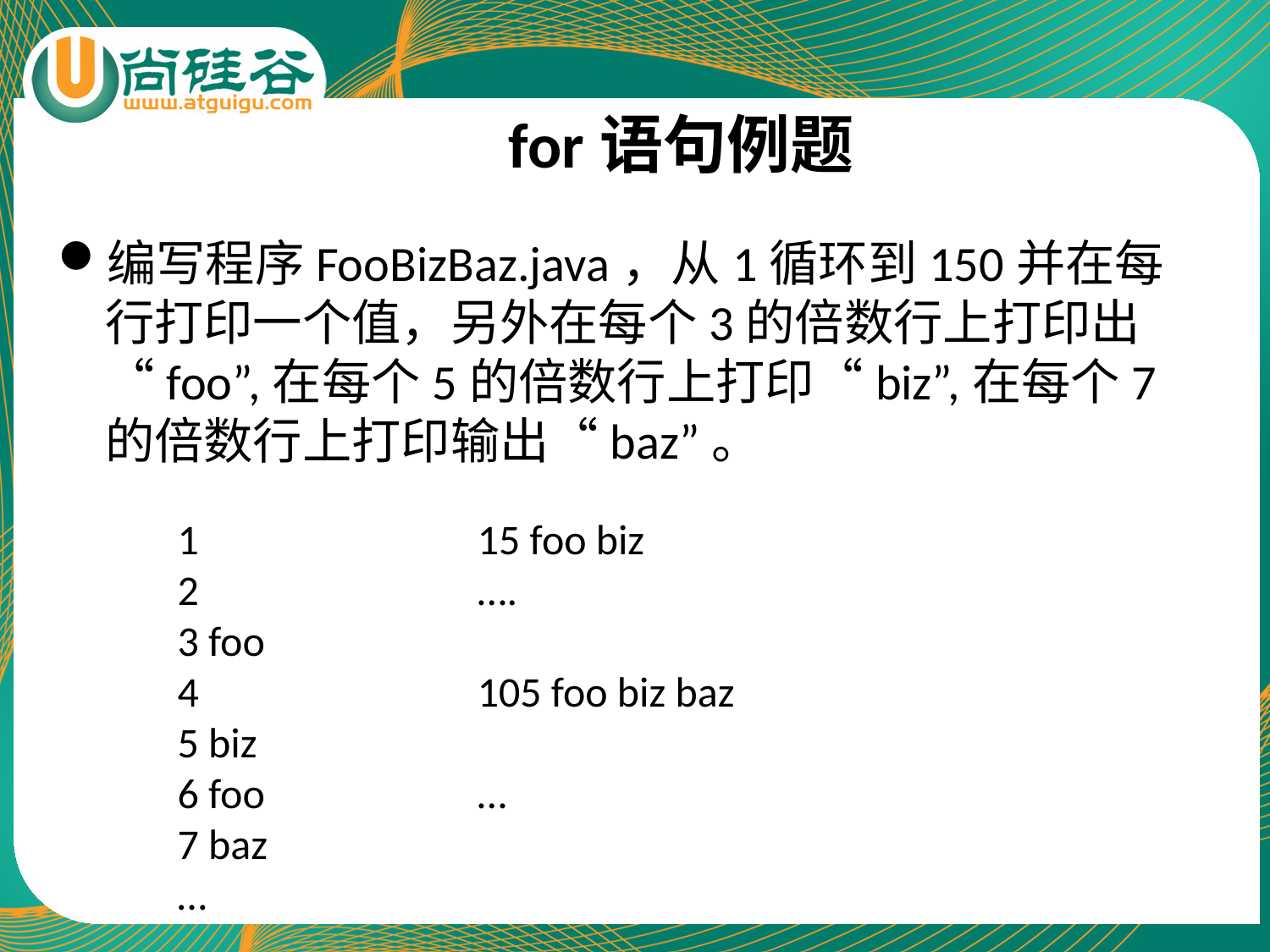

# for语句例题
编写程序FooBizBaz.java，从1循环到150并在每行打印一个值，另外在每个3的倍数行上打印出“foo”,在每个5的倍数行上打印“biz”,在每个7的倍数行上打印输出“baz”。
1
2
3 foo
4
5 biz
6 foo
7 baz
…
15 foo biz
….

105 foo biz baz

…